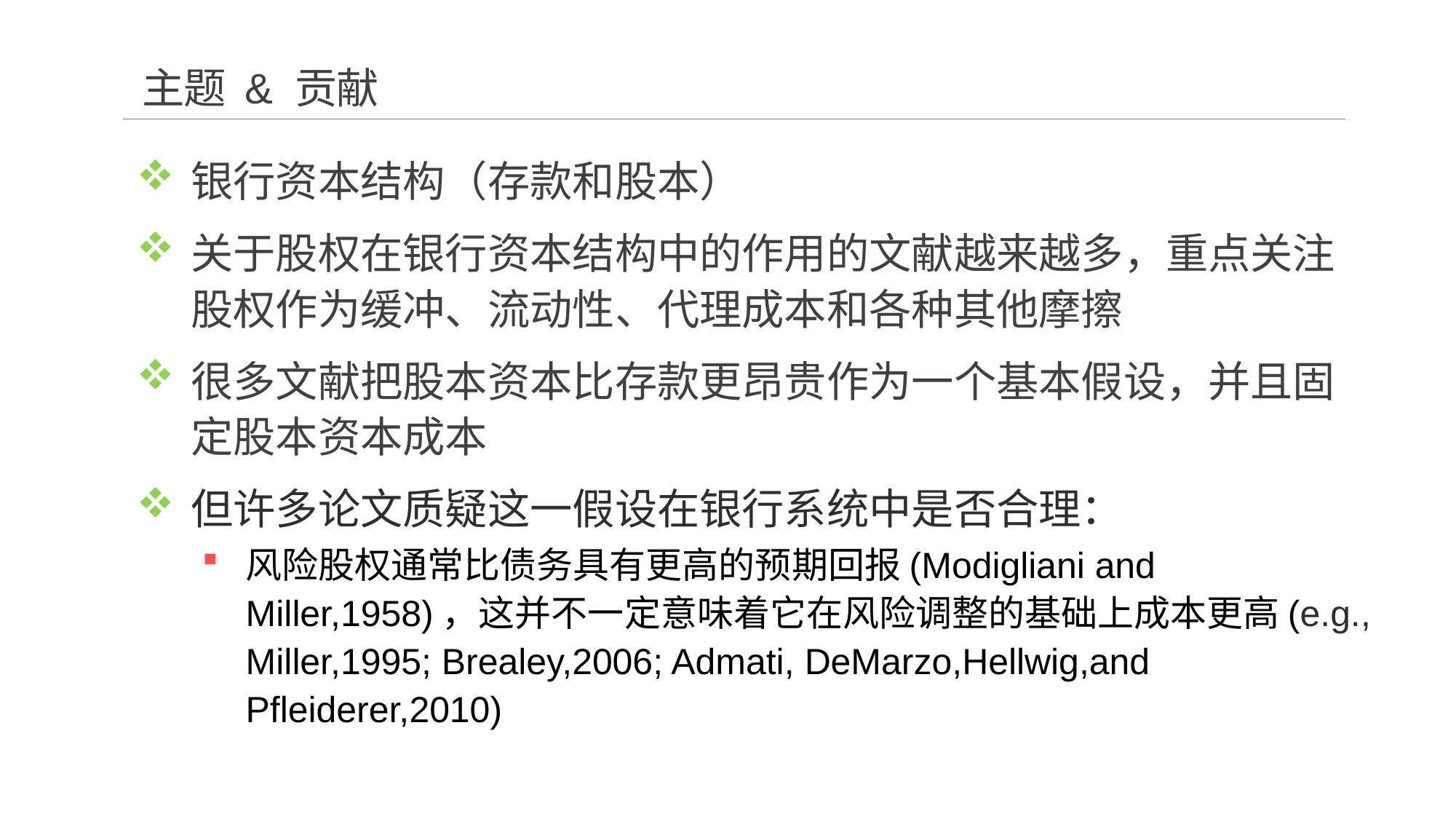

# 主题 & 贡献
银行资本结构（存款和股本）
关于股权在银行资本结构中的作用的文献越来越多，重点关注股权作为缓冲、流动性、代理成本和各种其他摩擦
很多文献把股本资本比存款更昂贵作为一个基本假设，并且固定股本资本成本
但许多论文质疑这一假设在银行系统中是否合理：
风险股权通常比债务具有更高的预期回报(Modigliani and Miller,1958)，这并不一定意味着它在风险调整的基础上成本更高(e.g., Miller,1995; Brealey,2006; Admati, DeMarzo,Hellwig,and Pfleiderer,2010)